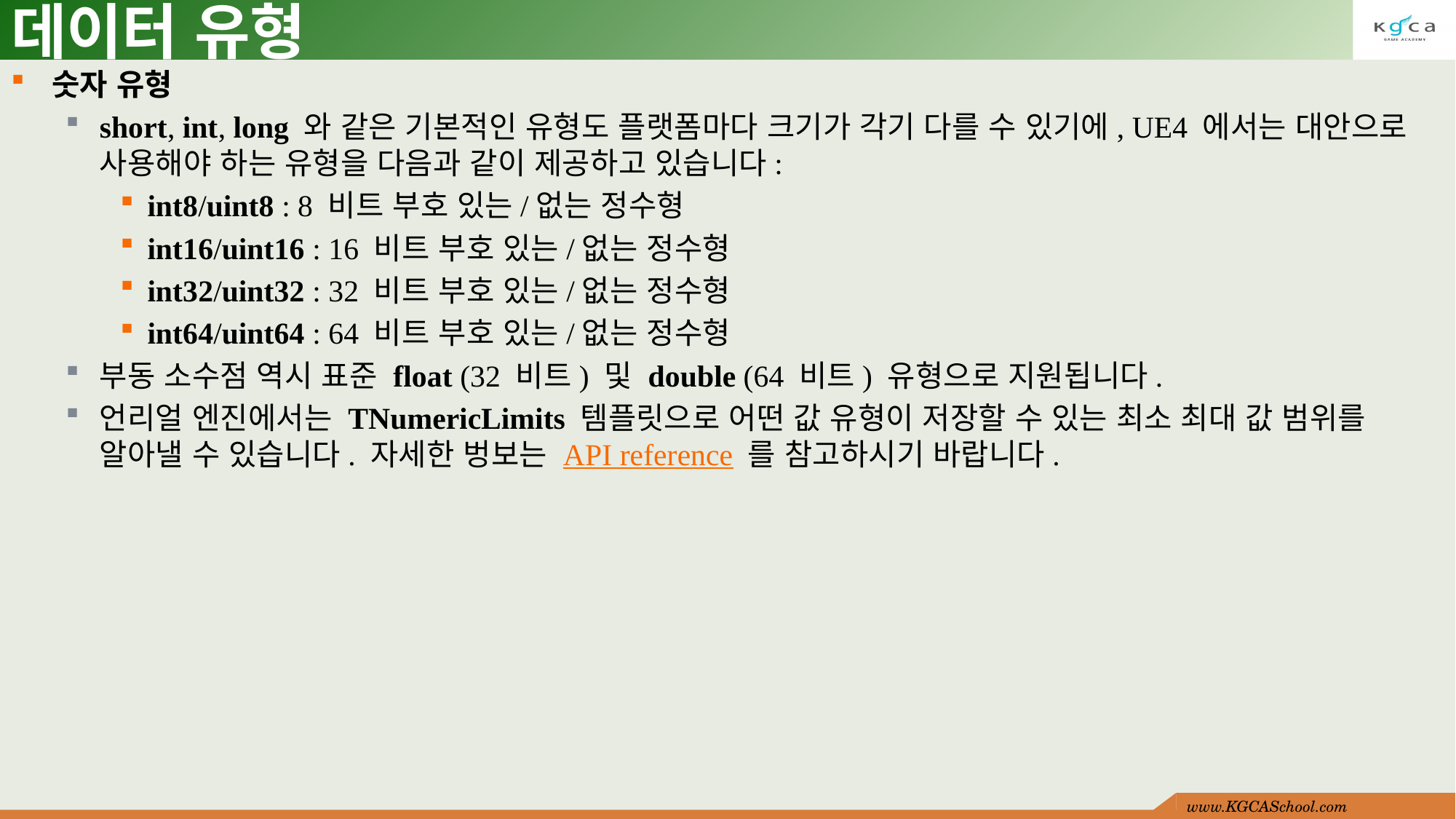

# 데이터 유형
숫자 유형
short, int, long 와 같은 기본적인 유형도 플랫폼마다 크기가 각기 다를 수 있기에, UE4 에서는 대안으로 사용해야 하는 유형을 다음과 같이 제공하고 있습니다:
int8/uint8 : 8 비트 부호 있는/없는 정수형
int16/uint16 : 16 비트 부호 있는/없는 정수형
int32/uint32 : 32 비트 부호 있는/없는 정수형
int64/uint64 : 64 비트 부호 있는/없는 정수형
부동 소수점 역시 표준 float (32 비트) 및 double (64 비트) 유형으로 지원됩니다.
언리얼 엔진에서는 TNumericLimits 템플릿으로 어떤 값 유형이 저장할 수 있는 최소 최대 값 범위를 알아낼 수 있습니다. 자세한 벙보는 API reference 를 참고하시기 바랍니다.